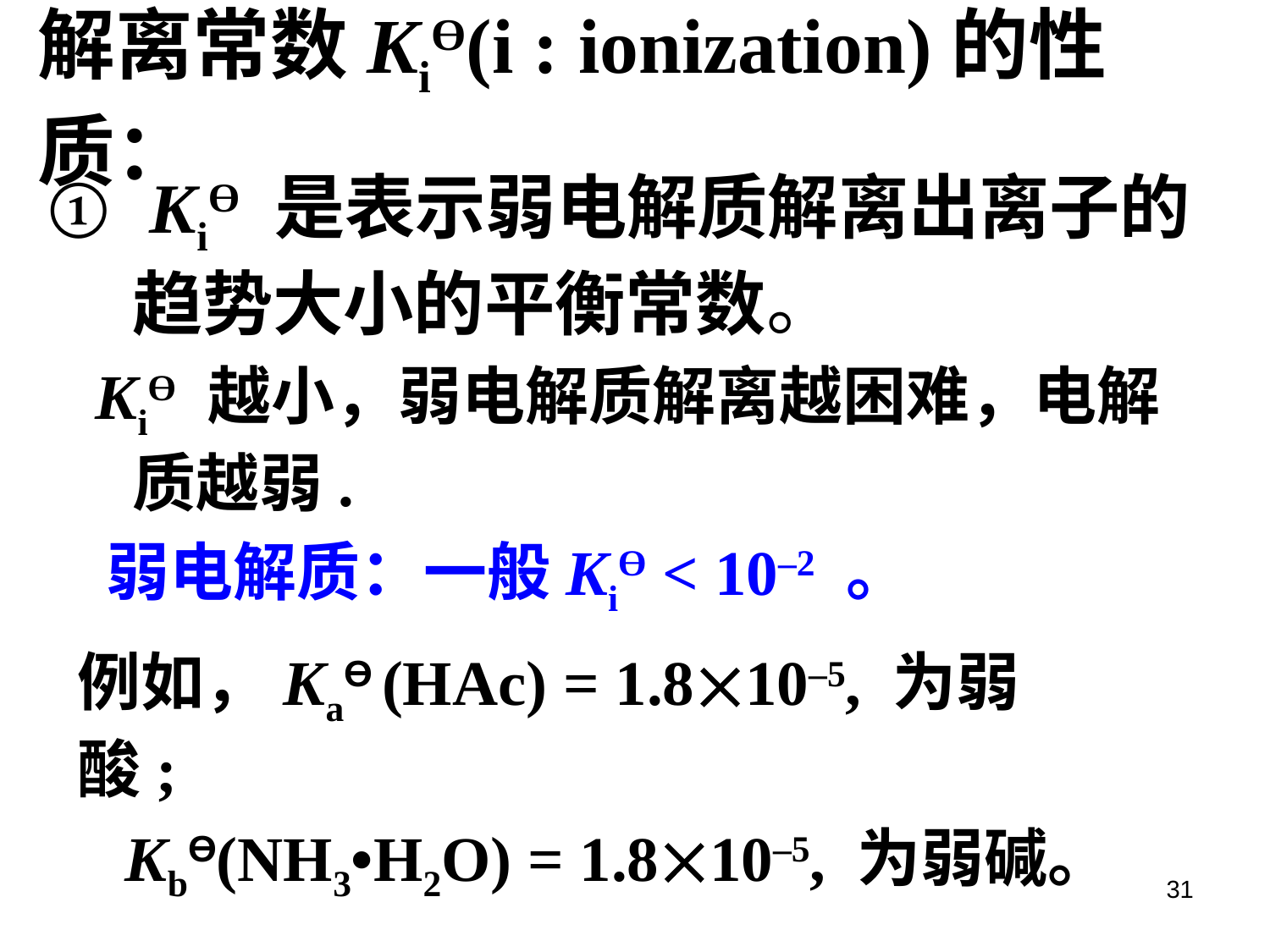

# 解离常数KiƟ(i : ionization)的性质：
 KiƟ 是表示弱电解质解离出离子的趋势大小的平衡常数。
   KiƟ 越小，弱电解质解离越困难，电解质越弱.
   弱电解质：一般KiƟ < 10–2 。
例如，KaƟ (HAc) = 1.8×10–5, 为弱酸;
   KbƟ(NH3•H2O) = 1.8×10–5, 为弱碱。
31